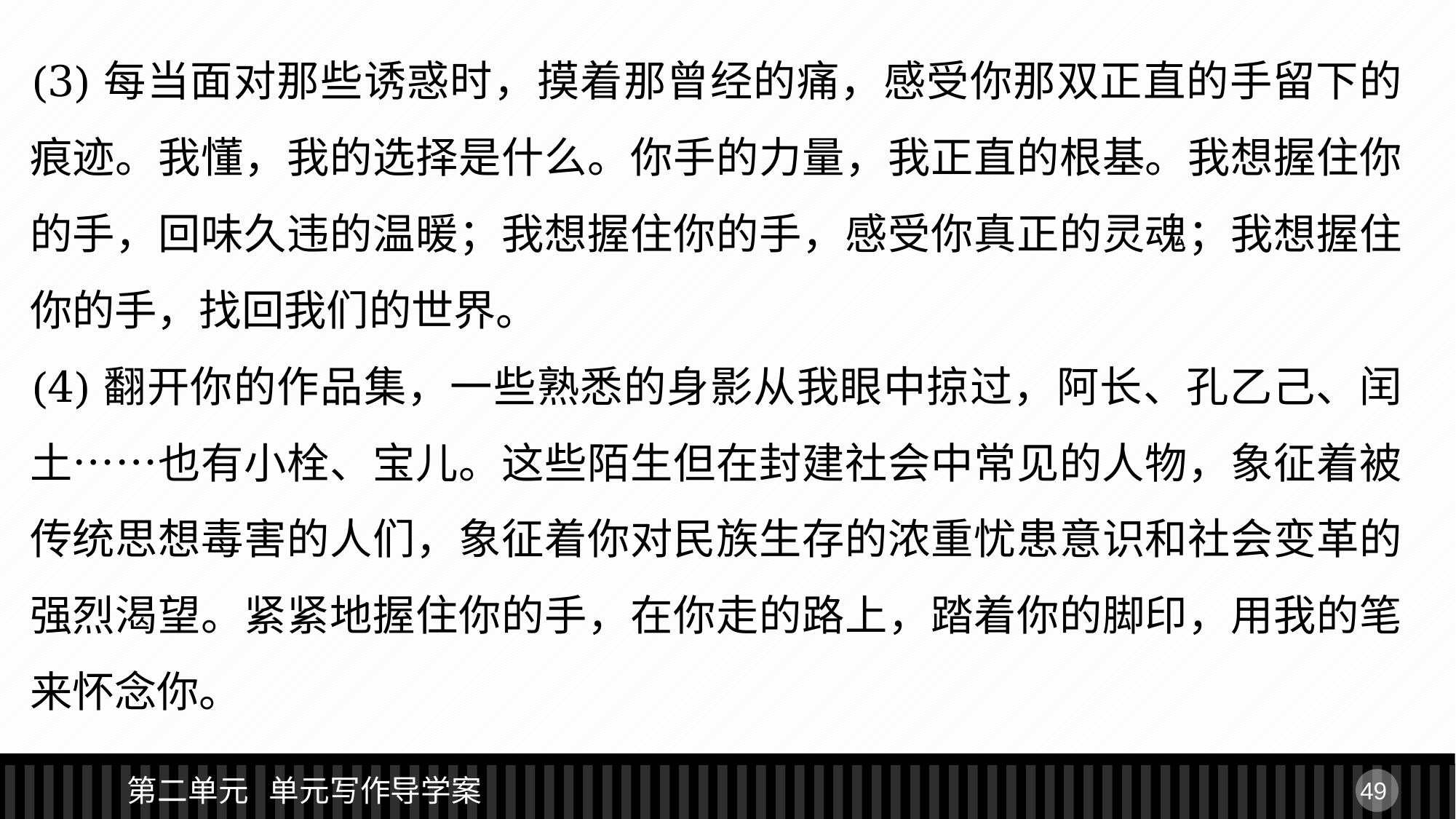

(3)每当面对那些诱惑时，摸着那曾经的痛，感受你那双正直的手留下的痕迹。我懂，我的选择是什么。你手的力量，我正直的根基。我想握住你的手，回味久违的温暖；我想握住你的手，感受你真正的灵魂；我想握住你的手，找回我们的世界。
(4)翻开你的作品集，一些熟悉的身影从我眼中掠过，阿长、孔乙己、闰土……也有小栓、宝儿。这些陌生但在封建社会中常见的人物，象征着被传统思想毒害的人们，象征着你对民族生存的浓重忧患意识和社会变革的强烈渴望。紧紧地握住你的手，在你走的路上，踏着你的脚印，用我的笔来怀念你。